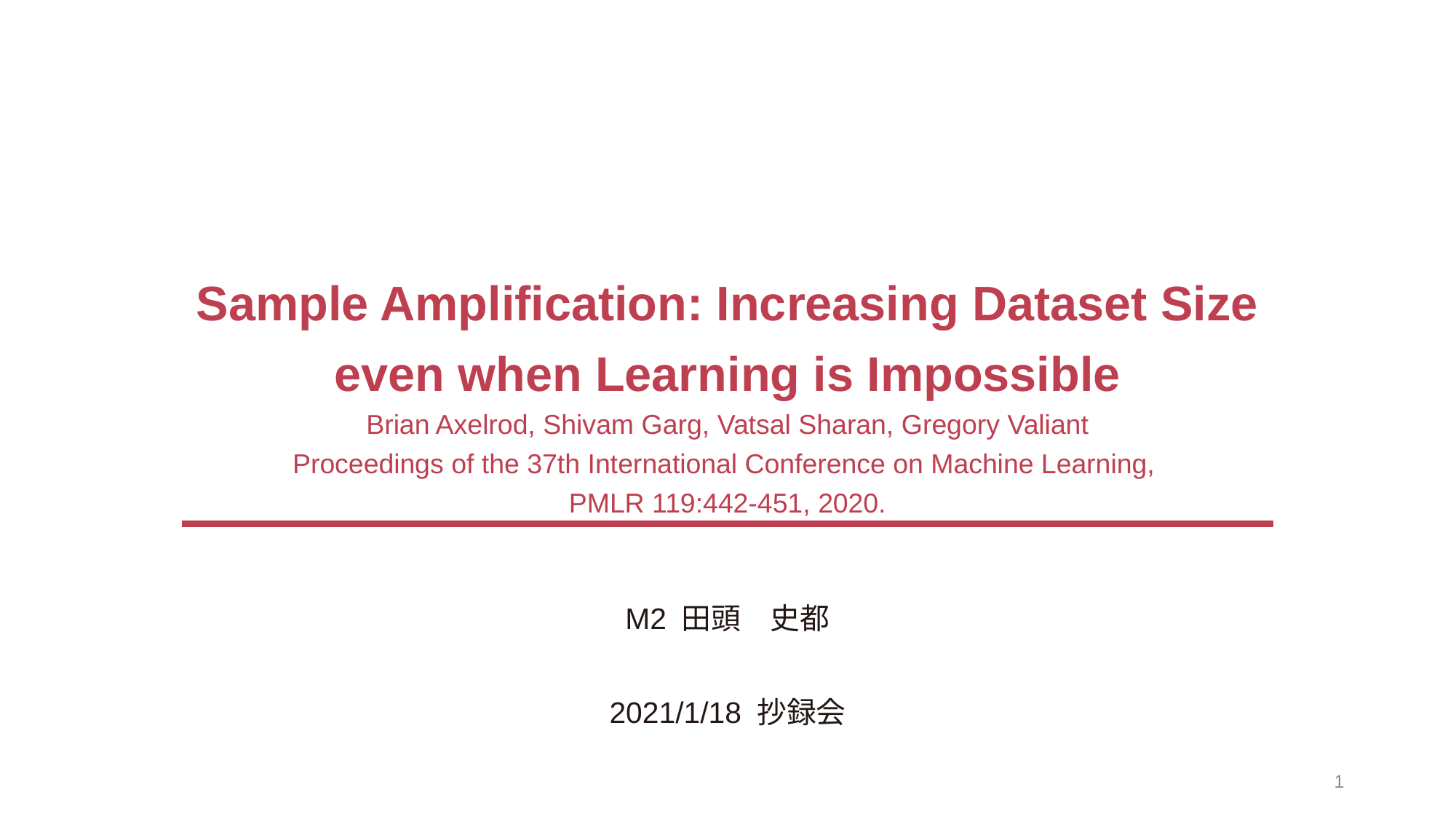

# Sample Amplification: Increasing Dataset Size even when Learning is Impossible Brian Axelrod, Shivam Garg, Vatsal Sharan, Gregory Valiant Proceedings of the 37th International Conference on Machine Learning,  PMLR 119:442-451, 2020.
M2 田頭　史都

2021/1/18 抄録会

1